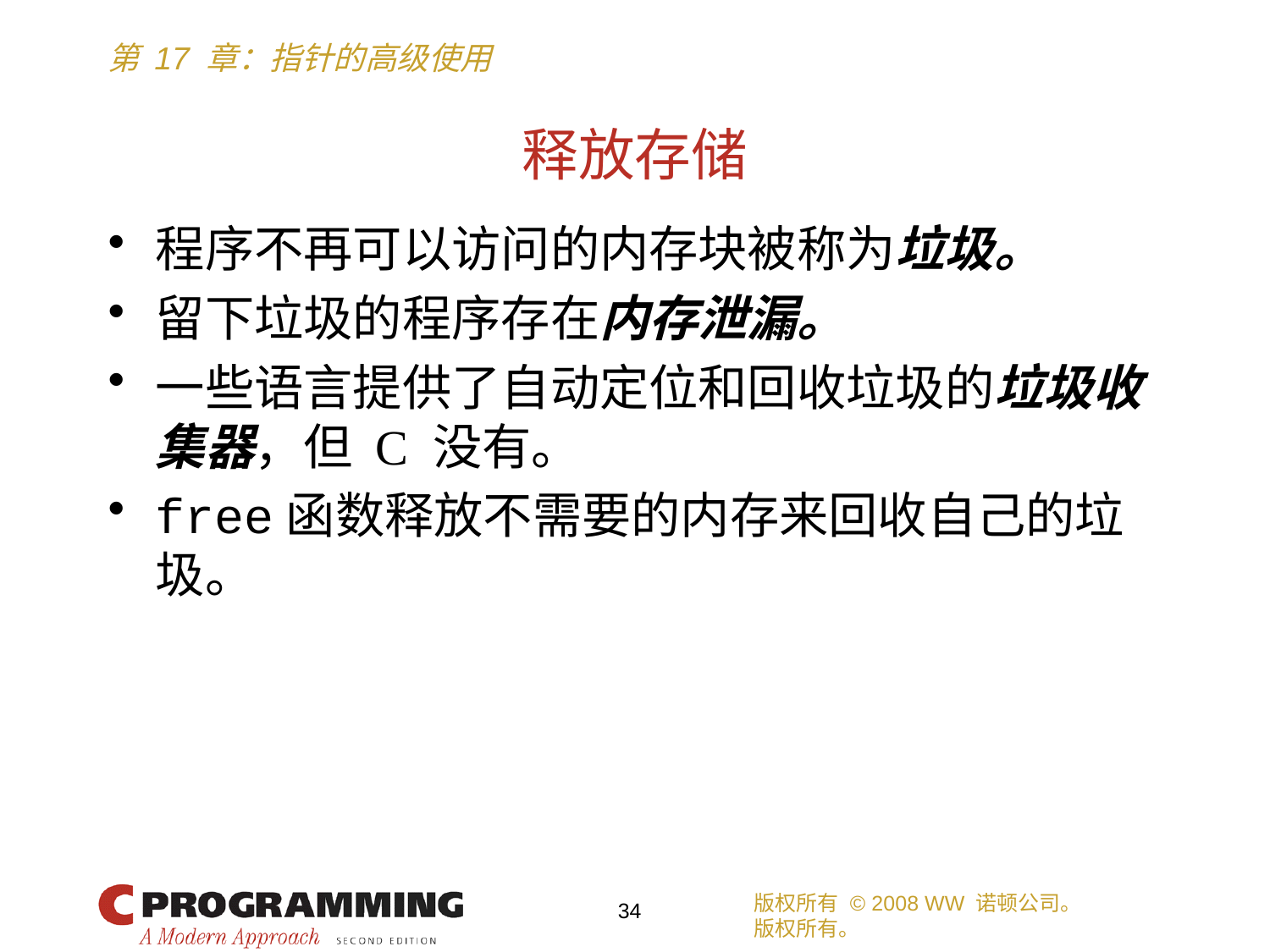

# 释放存储
程序不再可以访问的内存块被称为垃圾。
留下垃圾的程序存在内存泄漏。
一些语言提供了自动定位和回收垃圾的垃圾收集器，但 C 没有。
free函数释放不需要的内存来回收自己的垃圾。
版权所有 © 2008 WW 诺顿公司。
版权所有。
34